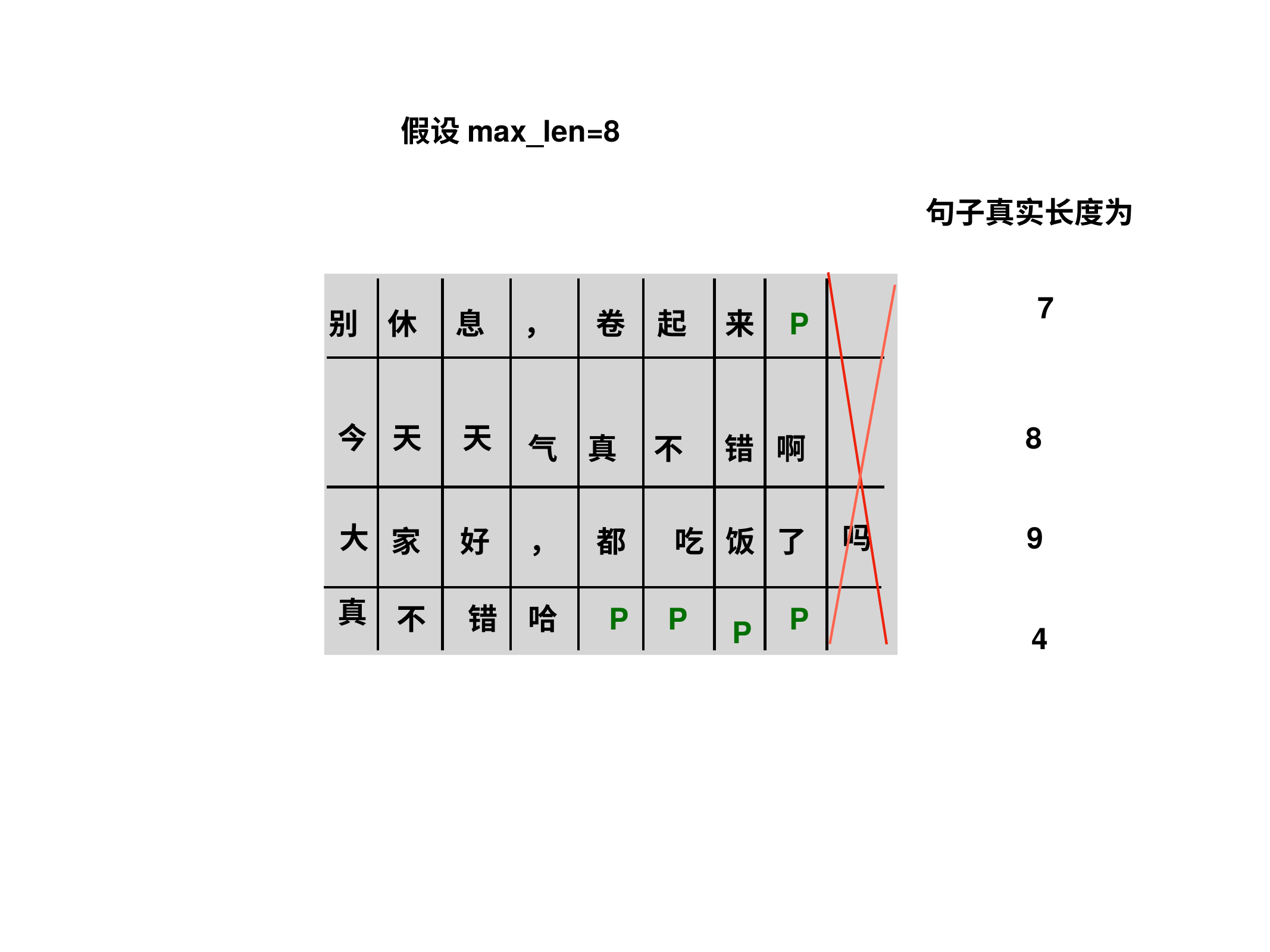

假设max_len=8
句子真实长度为

7

别
休
息
，
卷
起
来
P

今
天
天
8
气
真
不
错
啊

大
吗
9
家
好
，
都
吃
饭
了
真

不
错
哈
P
P
P
P
4